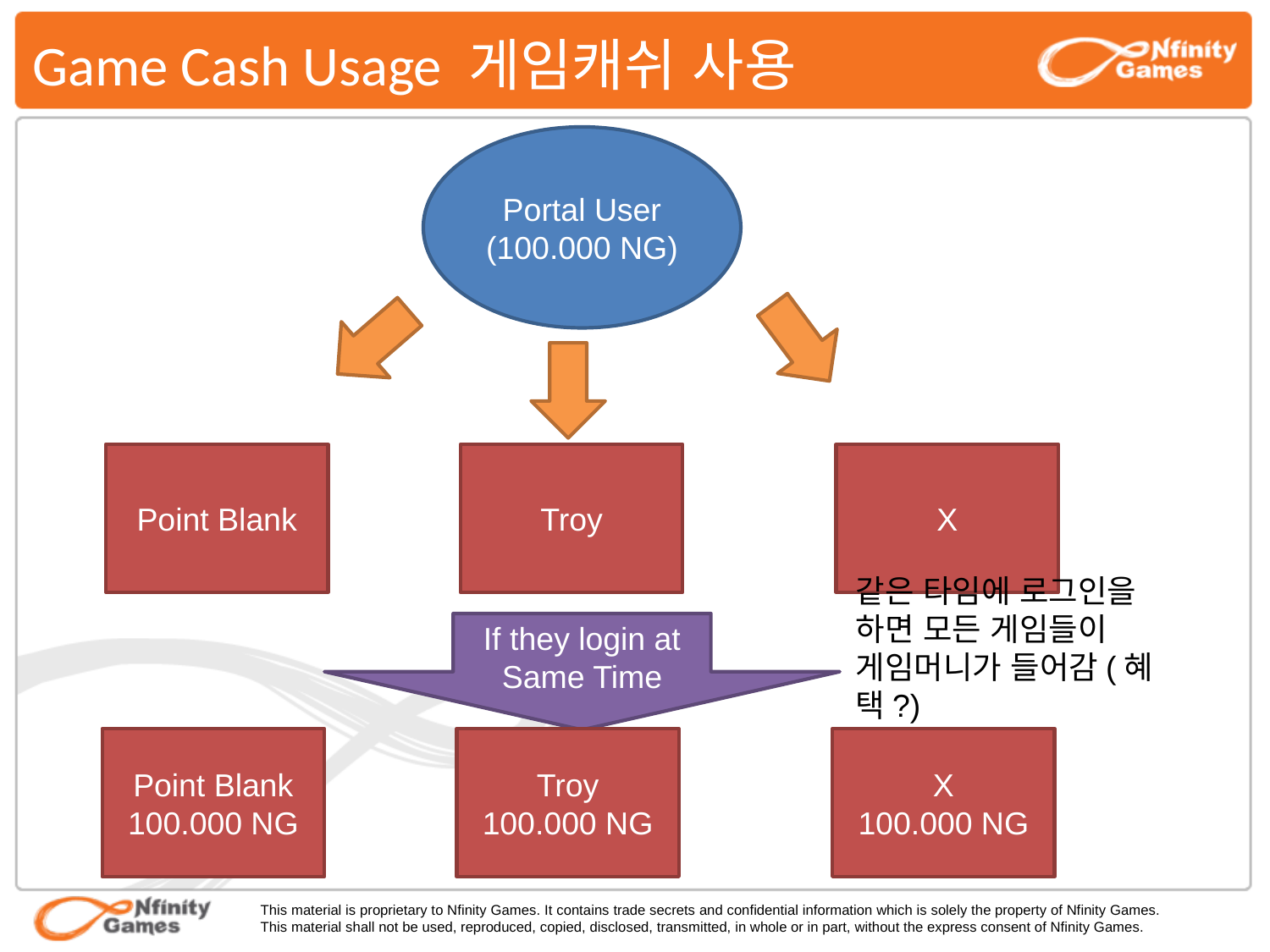

# Game Cash Usage 게임캐쉬 사용
Portal User
(100.000 NG)

Point Blank
Troy
X
같은 타임에 로그인을 하면 모든 게임들이 게임머니가 들어감(혜택?)
If they login at Same Time
Point Blank
100.000 NG
Troy
100.000 NG
X
100.000 NG